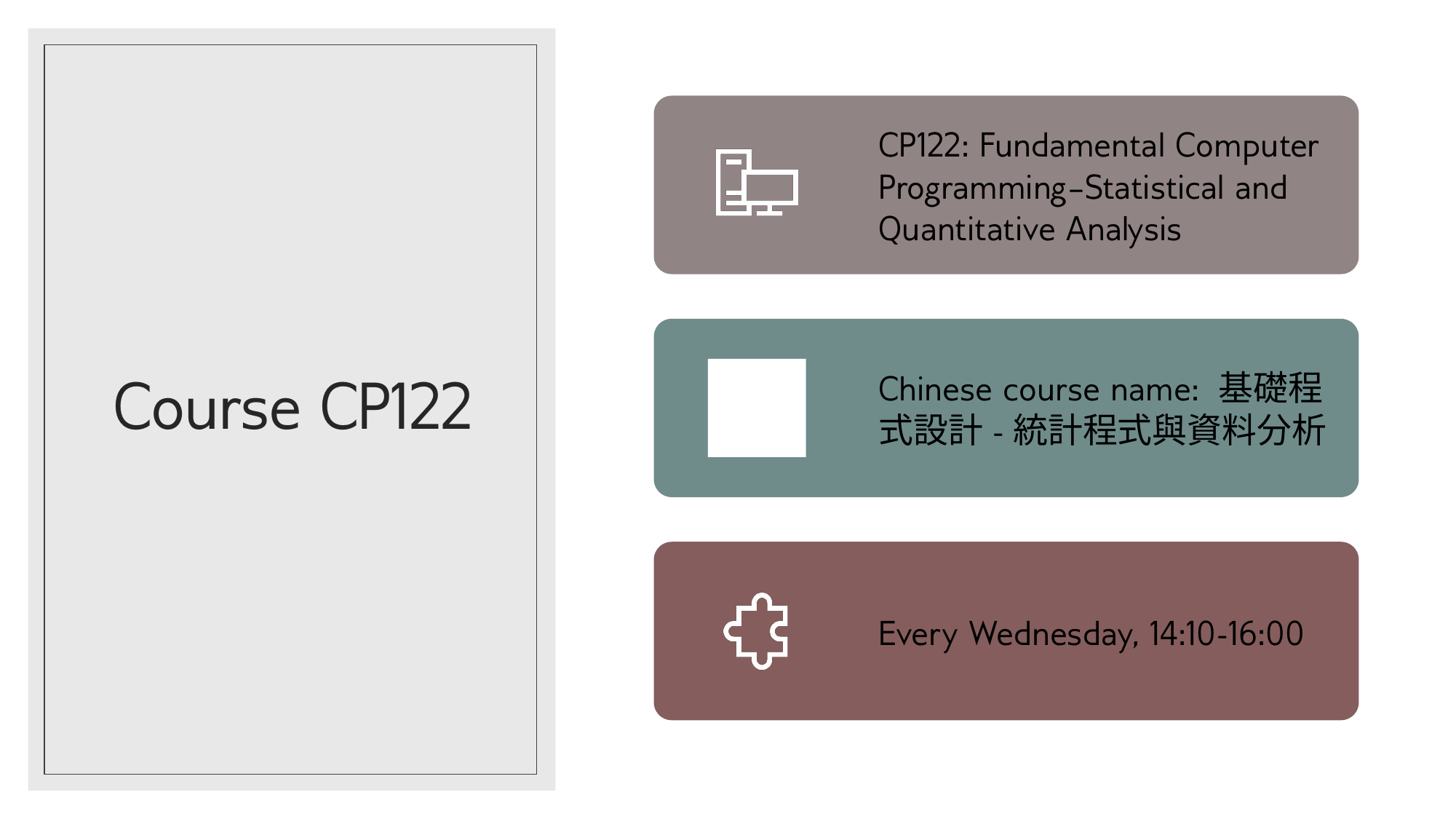

# Course CP122
CP122: Fundamental Computer Programming–Statistical and Quantitative Analysis
Chinese course name: 基礎程式設計-統計程式與資料分析
Every Wednesday, 14:10-16:00